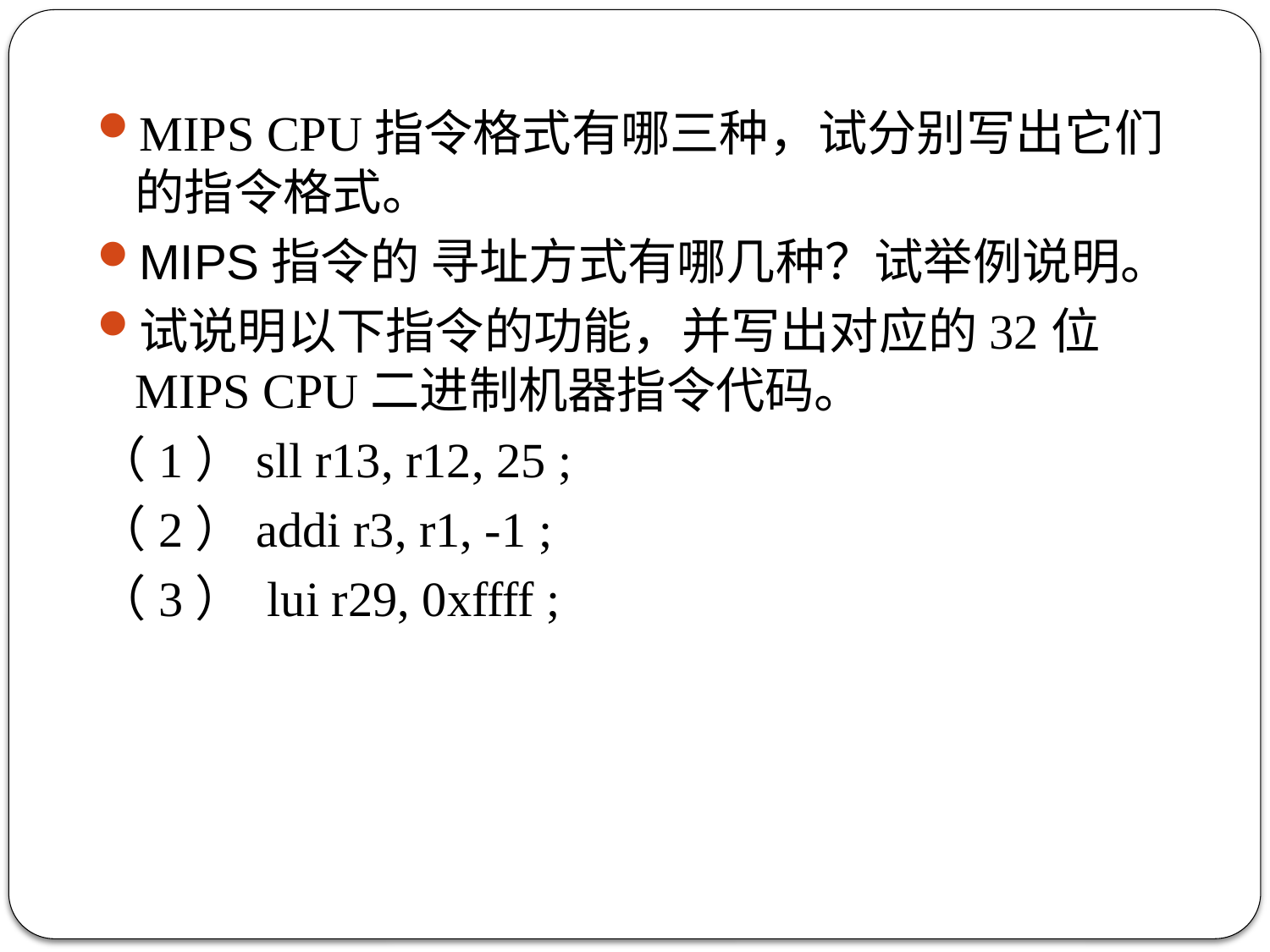

MIPS CPU指令格式有哪三种，试分别写出它们的指令格式。
MIPS指令的 寻址方式有哪几种？试举例说明。
试说明以下指令的功能，并写出对应的32位MIPS CPU二进制机器指令代码。
（1）sll r13, r12, 25 ;
（2）addi r3, r1, -1 ;
（3） lui r29, 0xffff ;